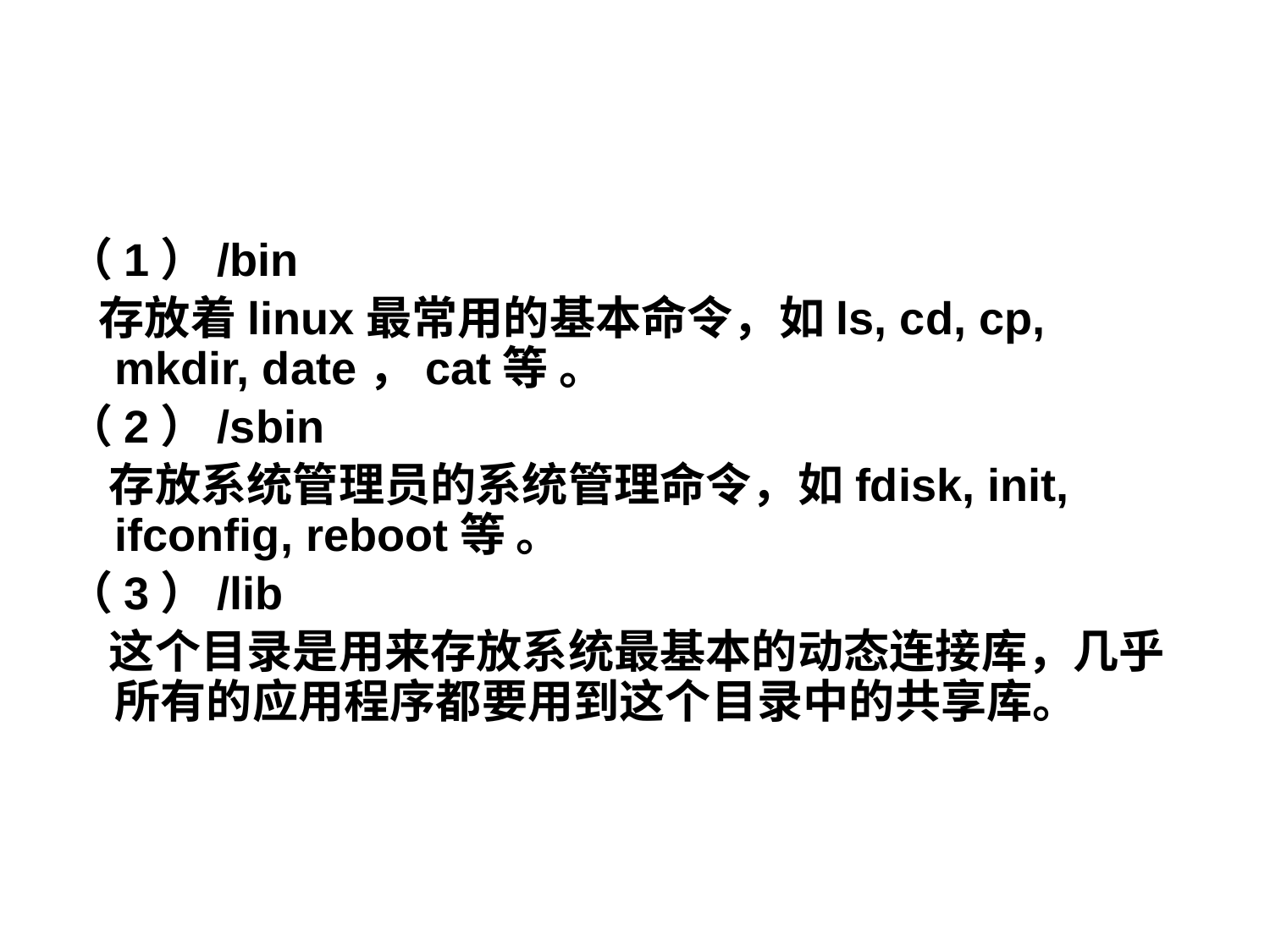

#

（1）/bin
  存放着linux最常用的基本命令，如ls, cd, cp, mkdir, date，cat等 。
（2）/sbin
   存放系统管理员的系统管理命令，如fdisk, init, ifconfig, reboot等 。
（3）/lib
   这个目录是用来存放系统最基本的动态连接库，几乎所有的应用程序都要用到这个目录中的共享库。